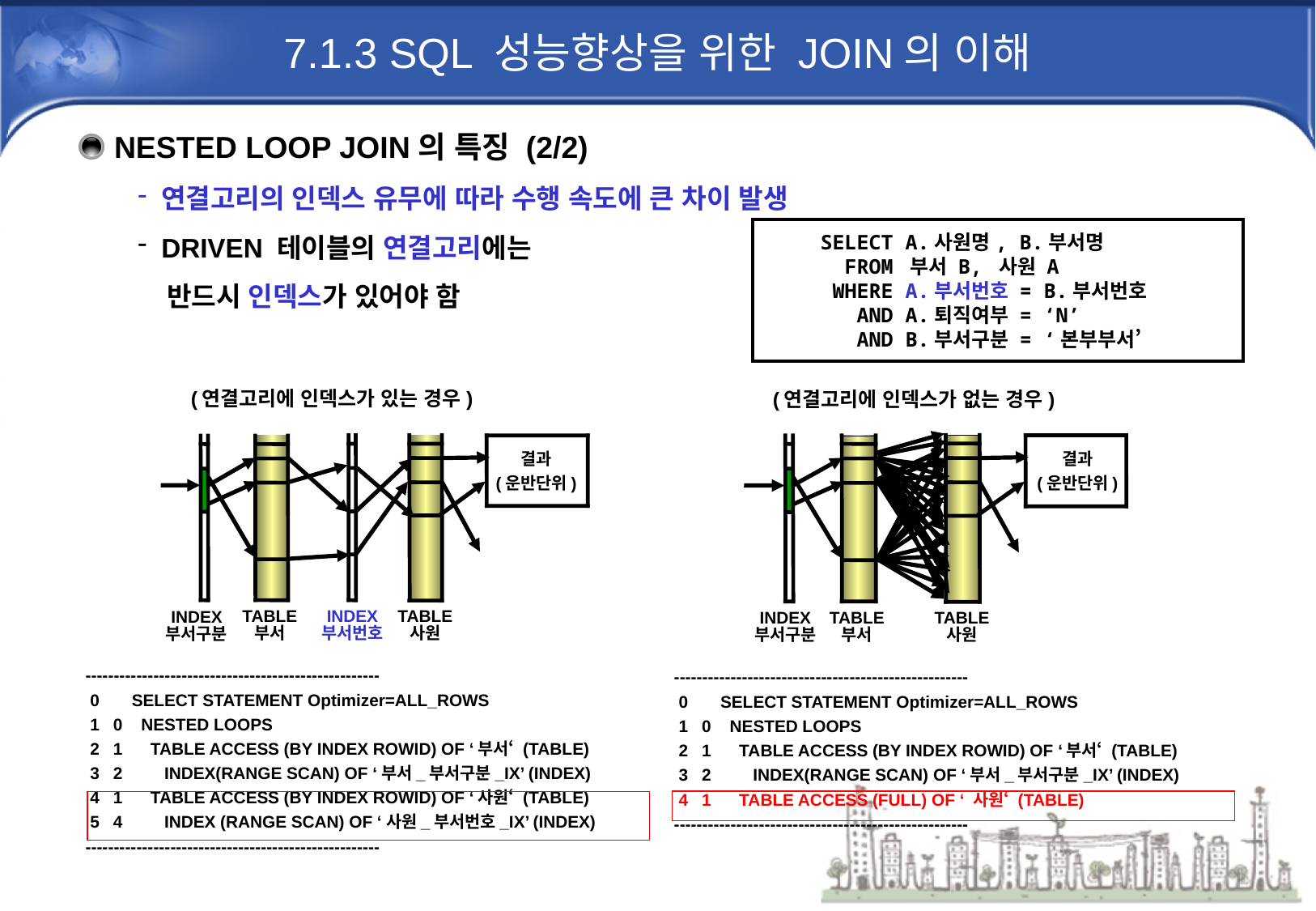

# 7.1.3 SQL 성능향상을 위한 JOIN의 이해
NESTED LOOP JOIN의 특징 (2/2)
연결고리의 인덱스 유무에 따라 수행 속도에 큰 차이 발생
DRIVEN 테이블의 연결고리에는
   반드시 인덱스가 있어야 함

SELECT A.사원명, B.부서명
  FROM 부서 B, 사원 A
 WHERE A.부서번호 = B.부서번호
   AND A.퇴직여부 = ‘N’
   AND B.부서구분 = ‘본부부서’
(연결고리에 인덱스가 있는 경우)
(연결고리에 인덱스가 없는 경우)

결과
(운반단위)

결과
(운반단위)

TABLE
부서
INDEX
부서번호
TABLE
사원
INDEX
부서구분
TABLE
부서
TABLE
사원
INDEX
부서구분
----------------------------------------------------
 0       SELECT STATEMENT Optimizer=ALL_ROWS
 1   0    NESTED LOOPS
 2   1      TABLE ACCESS (BY INDEX ROWID) OF ‘부서‘ (TABLE)
 3   2         INDEX(RANGE SCAN) OF ‘부서_부서구분_IX’ (INDEX)
 4   1      TABLE ACCESS (BY INDEX ROWID) OF ‘사원‘ (TABLE)
 5   4         INDEX (RANGE SCAN) OF ‘사원_부서번호_IX’ (INDEX)
----------------------------------------------------
----------------------------------------------------
 0       SELECT STATEMENT Optimizer=ALL_ROWS
 1   0    NESTED LOOPS
 2   1      TABLE ACCESS (BY INDEX ROWID) OF ‘부서‘ (TABLE)
 3   2         INDEX(RANGE SCAN) OF ‘부서_부서구분_IX’ (INDEX)
 4   1      TABLE ACCESS (FULL) OF ‘ 사원‘ (TABLE)
----------------------------------------------------